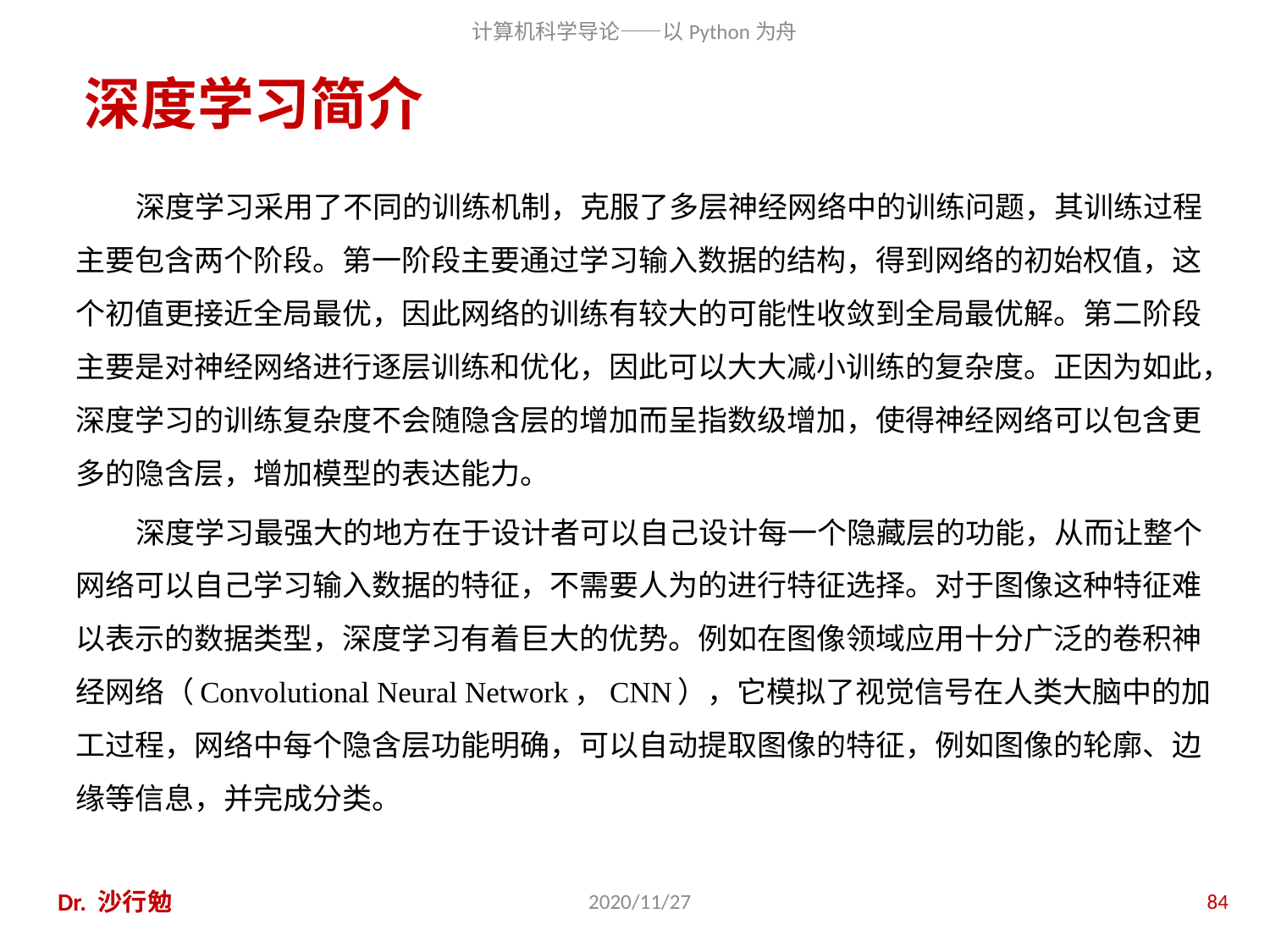

# 深度学习简介
深度学习采用了不同的训练机制，克服了多层神经网络中的训练问题，其训练过程主要包含两个阶段。第一阶段主要通过学习输入数据的结构，得到网络的初始权值，这个初值更接近全局最优，因此网络的训练有较大的可能性收敛到全局最优解。第二阶段主要是对神经网络进行逐层训练和优化，因此可以大大减小训练的复杂度。正因为如此，深度学习的训练复杂度不会随隐含层的增加而呈指数级增加，使得神经网络可以包含更多的隐含层，增加模型的表达能力。
深度学习最强大的地方在于设计者可以自己设计每一个隐藏层的功能，从而让整个网络可以自己学习输入数据的特征，不需要人为的进行特征选择。对于图像这种特征难以表示的数据类型，深度学习有着巨大的优势。例如在图像领域应用十分广泛的卷积神经网络（Convolutional Neural Network，CNN），它模拟了视觉信号在人类大脑中的加工过程，网络中每个隐含层功能明确，可以自动提取图像的特征，例如图像的轮廓、边缘等信息，并完成分类。
Dr. 沙行勉
2020/11/27
84